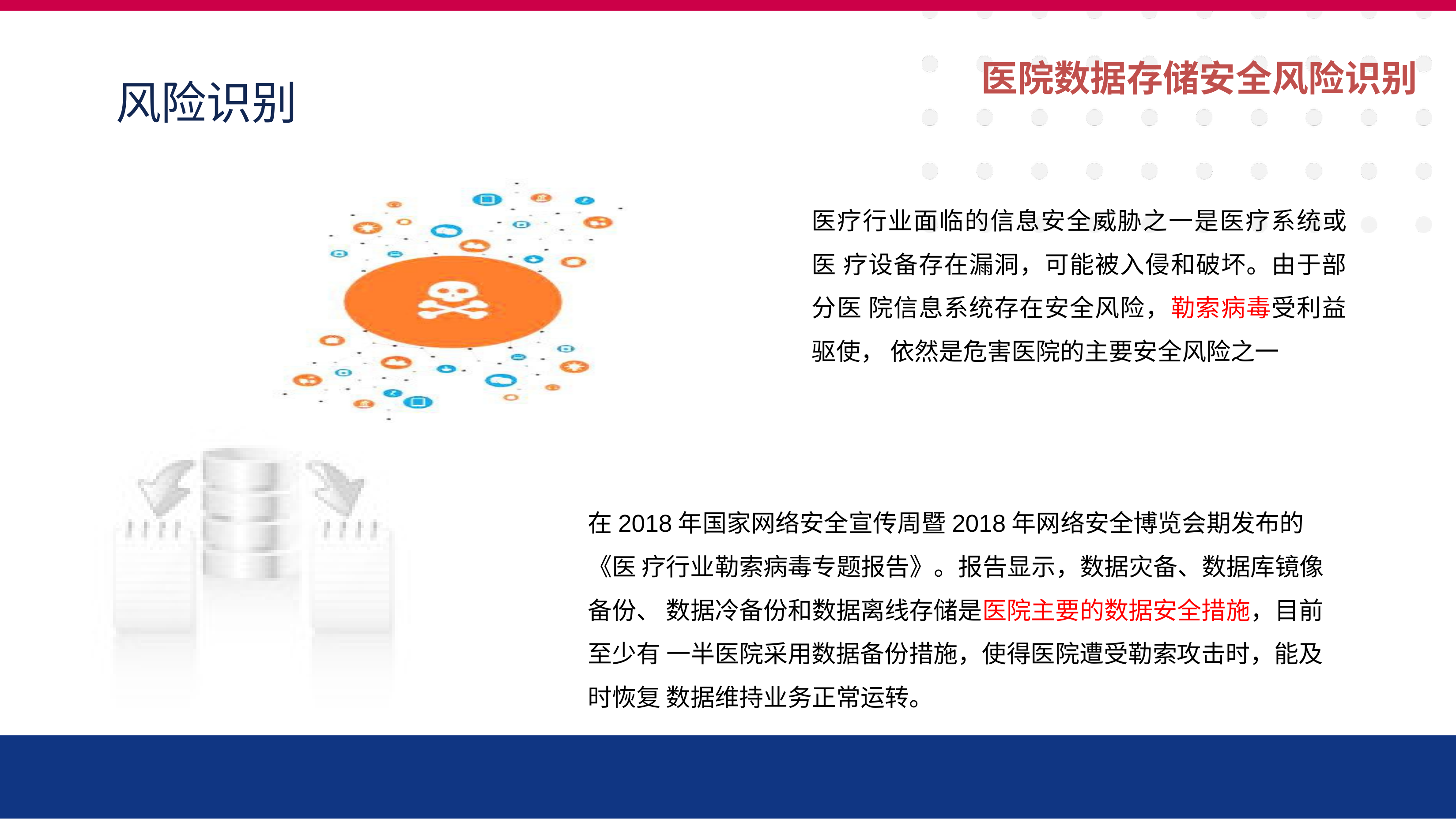

# 医院数据存储安全风险识别
风险识别

医疗行业面临的信息安全威胁之一是医疗系统或医 疗设备存在漏洞，可能被入侵和破坏。由于部分医 院信息系统存在安全风险，勒索病毒受利益驱使， 依然是危害医院的主要安全风险之一

在2018年国家网络安全宣传周暨2018年网络安全博览会期发布的《医 疗行业勒索病毒专题报告》。报告显示，数据灾备、数据库镜像备份、 数据冷备份和数据离线存储是医院主要的数据安全措施，目前至少有 一半医院采用数据备份措施，使得医院遭受勒索攻击时，能及时恢复 数据维持业务正常运转。